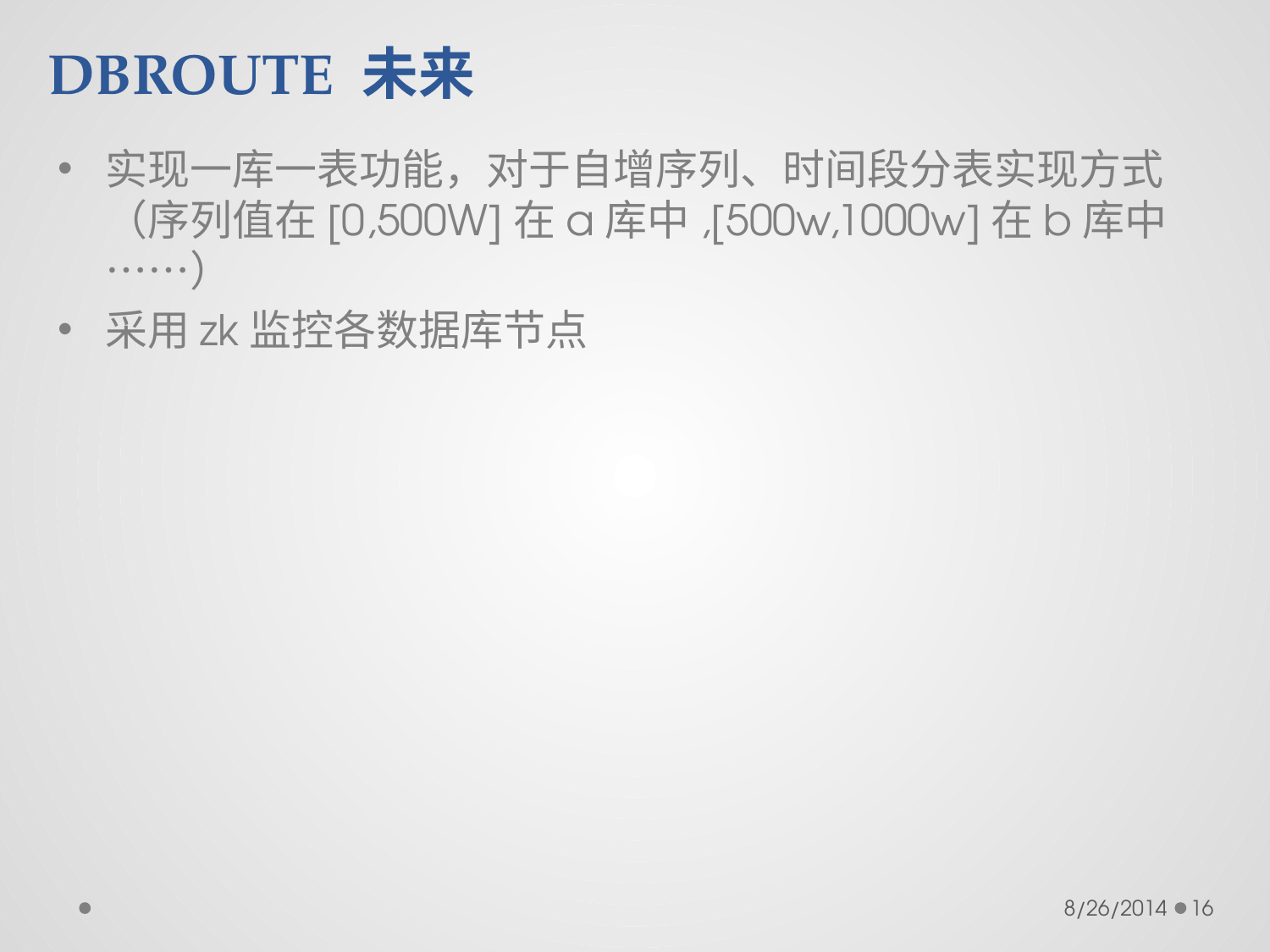

DBROUTE 未来
实现一库一表功能，对于自增序列、时间段分表实现方式（序列值在[0,500W]在a库中,[500w,1000w]在b库中……）
采用zk监控各数据库节点

8/26/2014
16